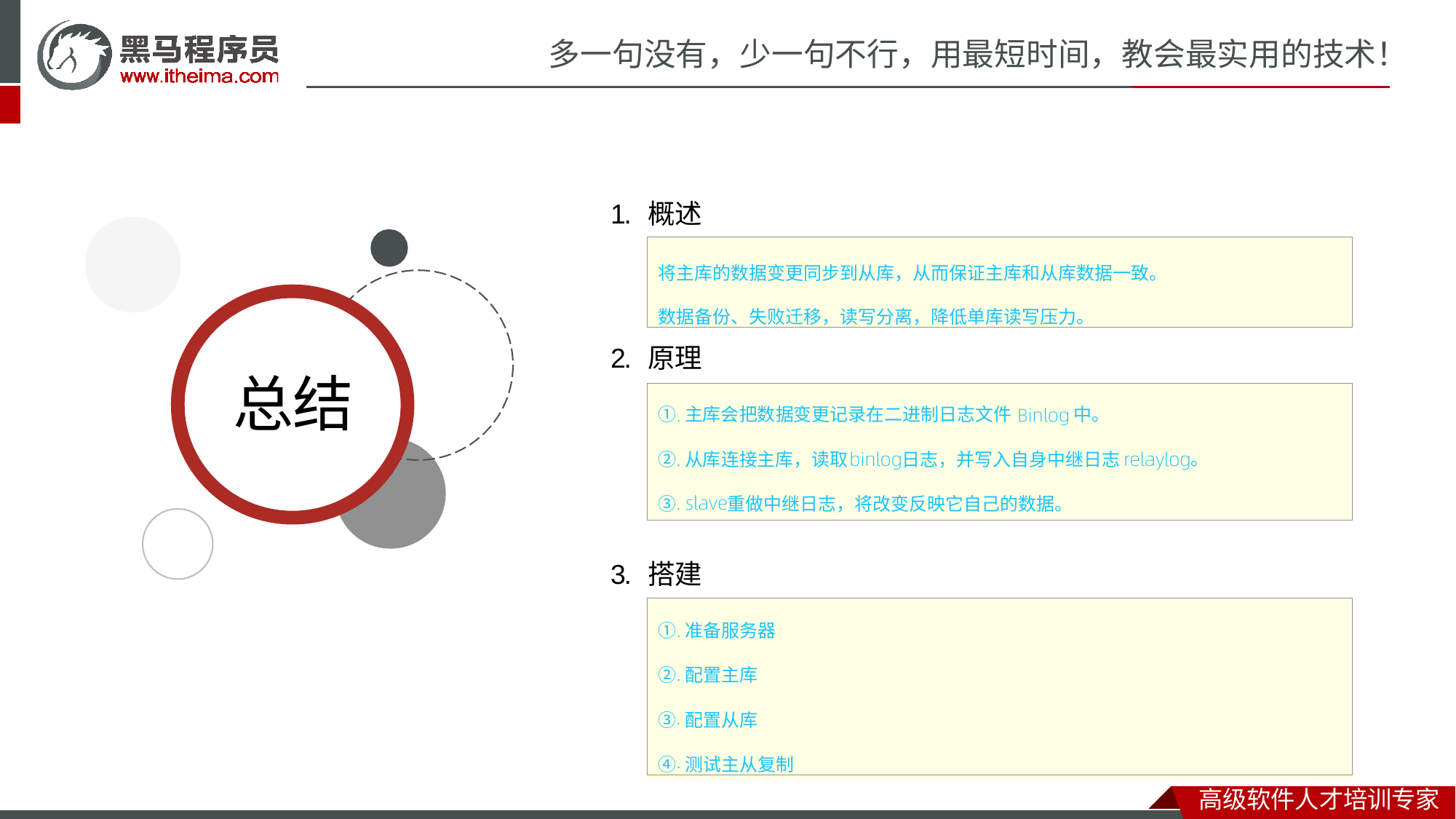

# 多一句没有，少一句不行，用最短时间，教会最实用的技术！

1. 概述

将主库的数据变更同步到从库，从而保证主库和从库数据一致。 数据备份、失败迁移，读写分离，降低单库读写压力。

2. 原理
总结

① 主库会把数据变更记录在二进制日志文件	中。

② 从库连接主库，读取	日志，并写入自身中继日志

③	重做中继日志，将改变反映它自己的数据。

。

3. 搭建

① 准备服务器

② 配置主库

③ 配置从库

④ 测试主从复制

高级软件人才培训专家